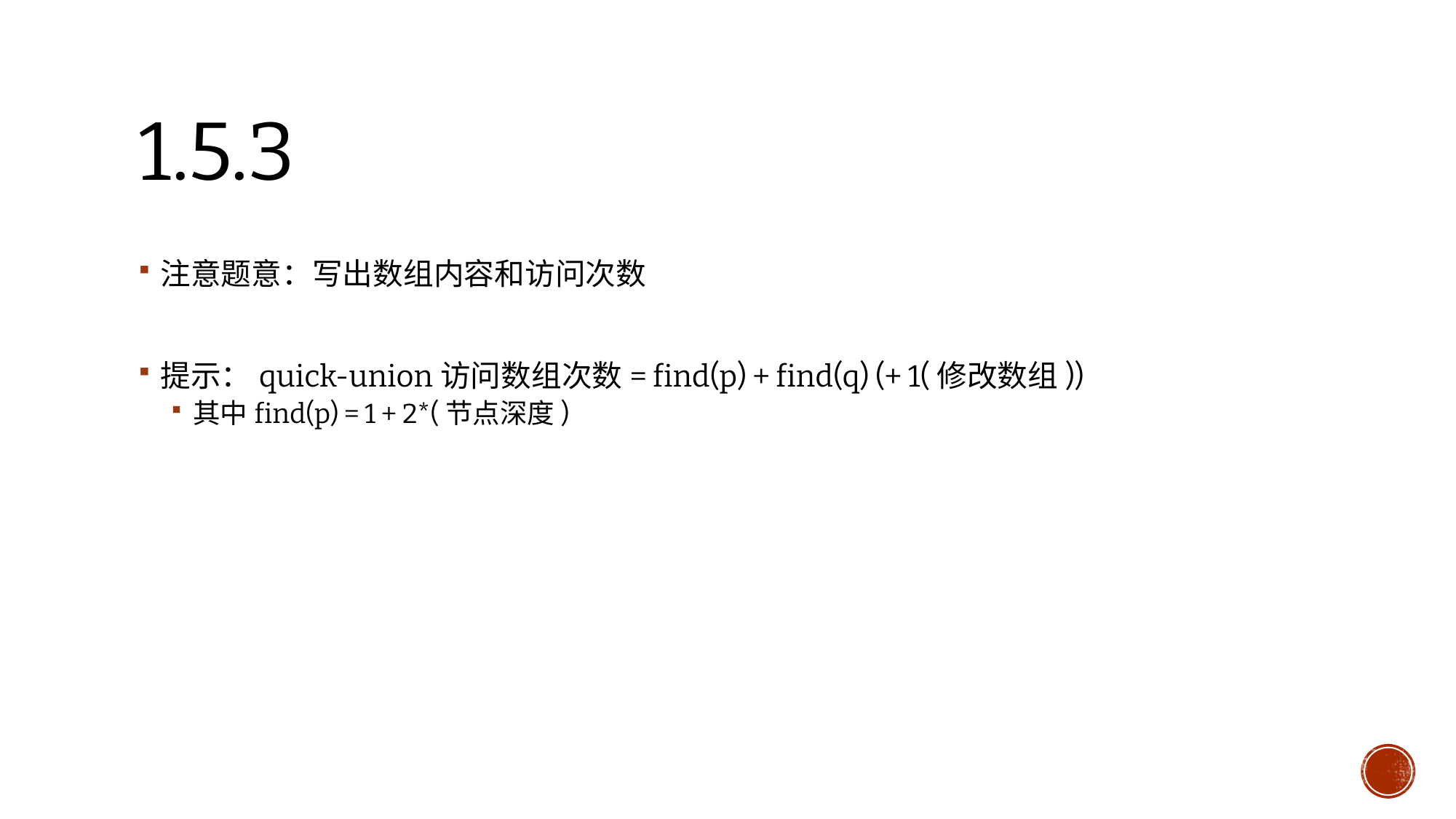

# 1.5.3
注意题意：写出数组内容和访问次数

提示：quick-union访问数组次数= find(p) + find(q) (+ 1(修改数组))
其中find(p) = 1 + 2*(节点深度)